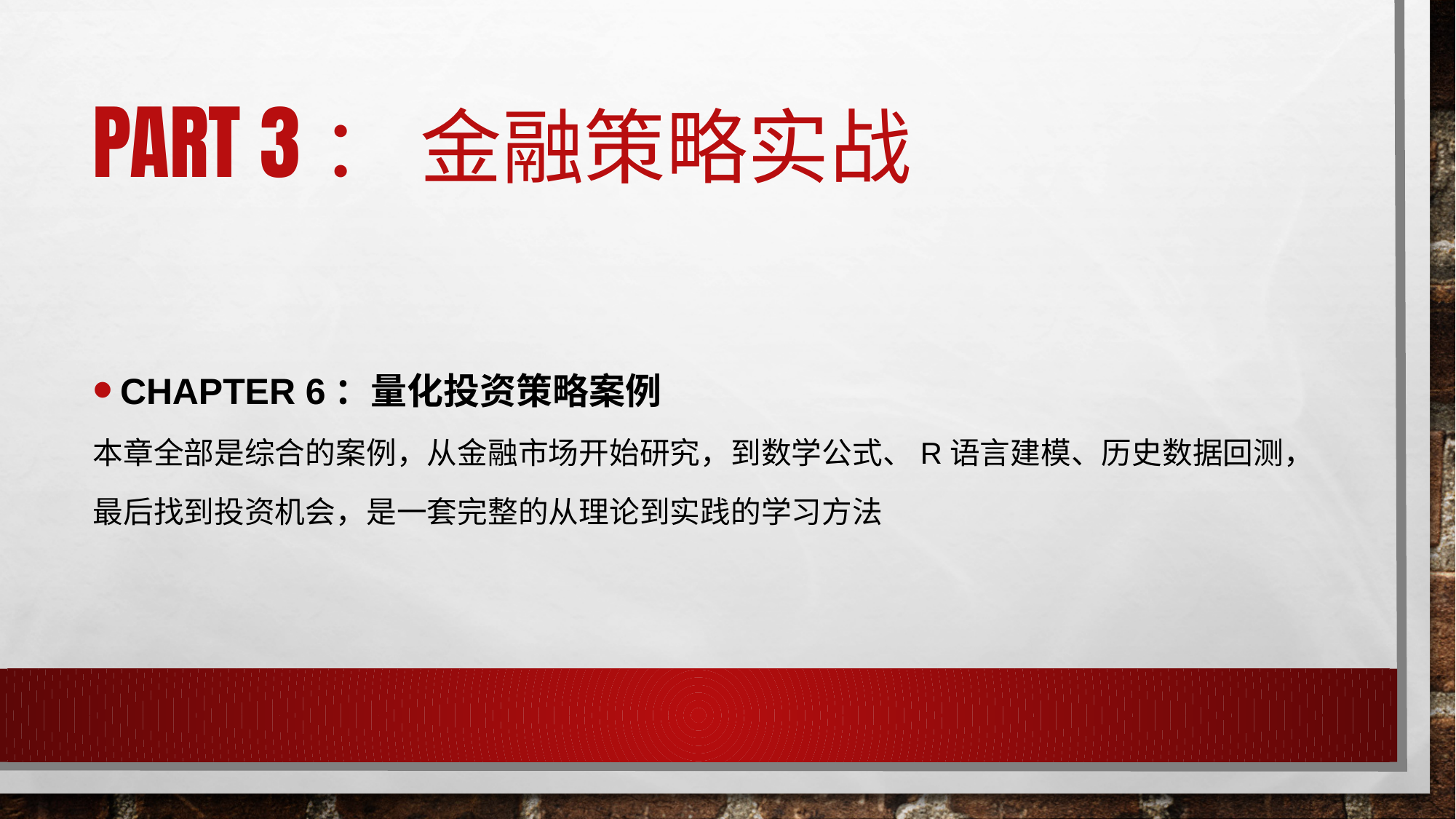

# Part 3： 金融策略实战
Chapter 6：量化投资策略案例
本章全部是综合的案例，从金融市场开始研究，到数学公式、R语言建模、历史数据回测，
最后找到投资机会，是一套完整的从理论到实践的学习方法